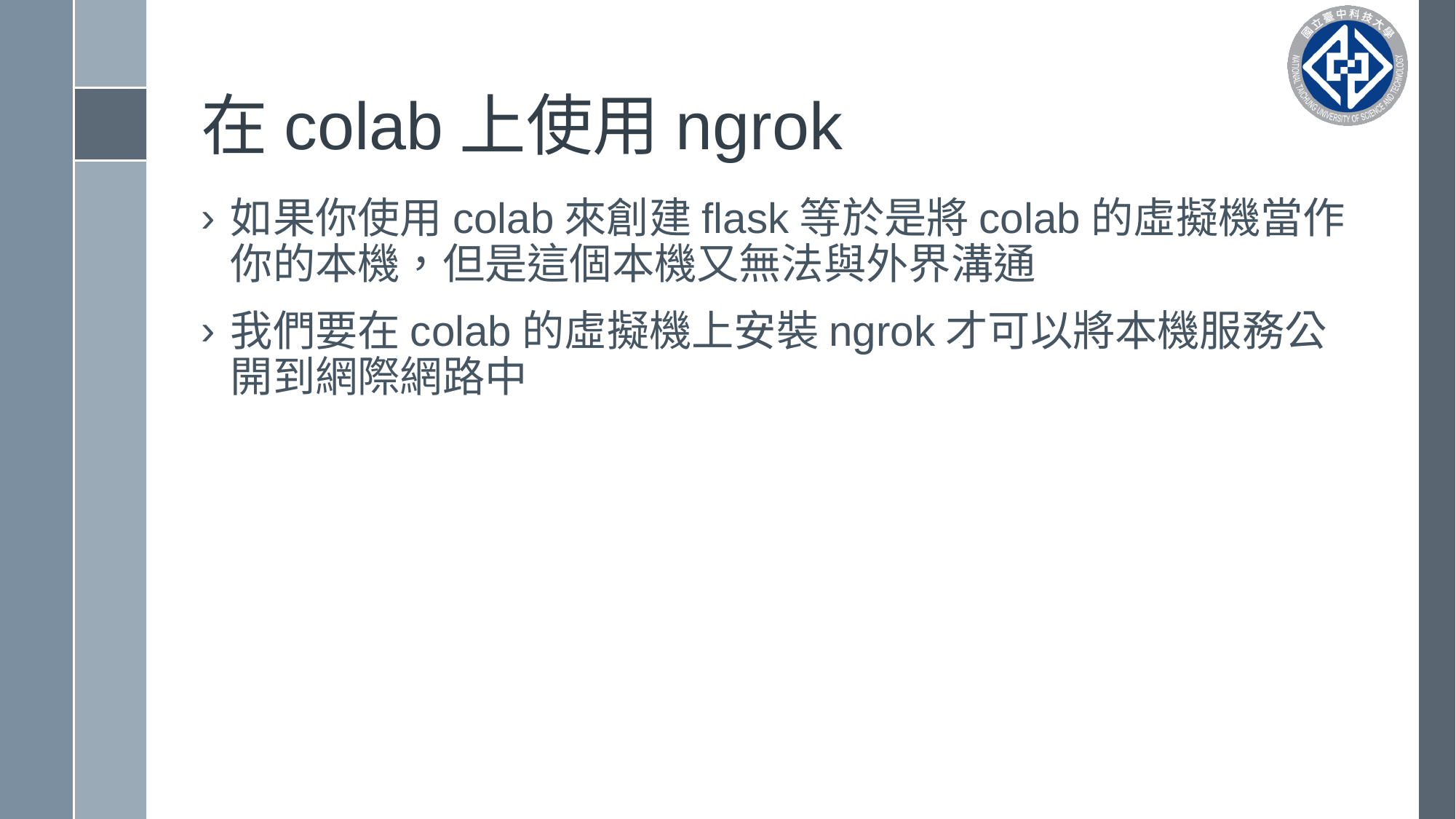

# 在colab上使用ngrok
如果你使用colab來創建flask等於是將colab的虛擬機當作你的本機，但是這個本機又無法與外界溝通
我們要在colab的虛擬機上安裝ngrok才可以將本機服務公開到網際網路中